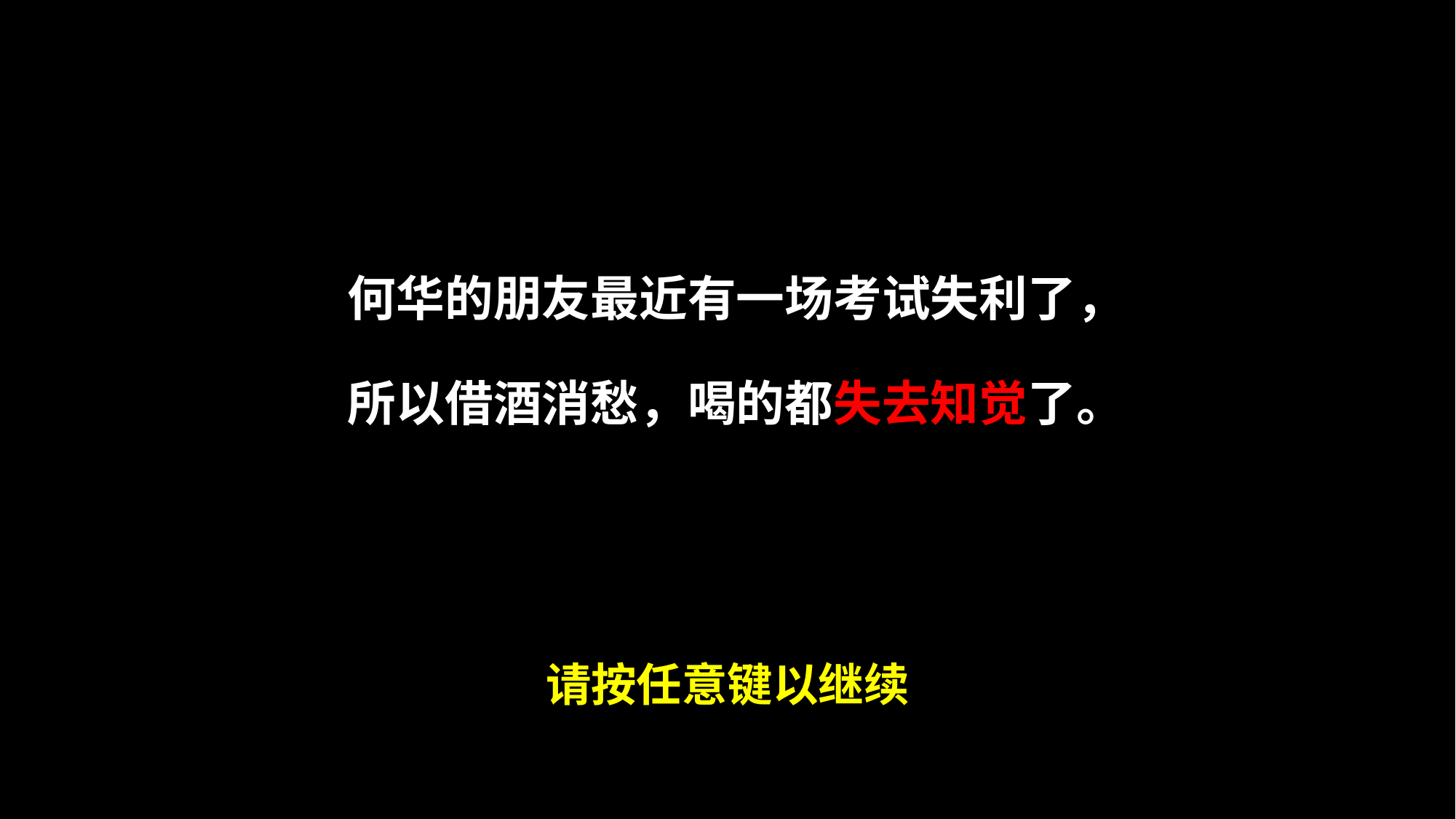

# 何华的朋友最近有一场考试失利了， 所以借酒消愁，喝的都失去知觉了。
请按任意键以继续